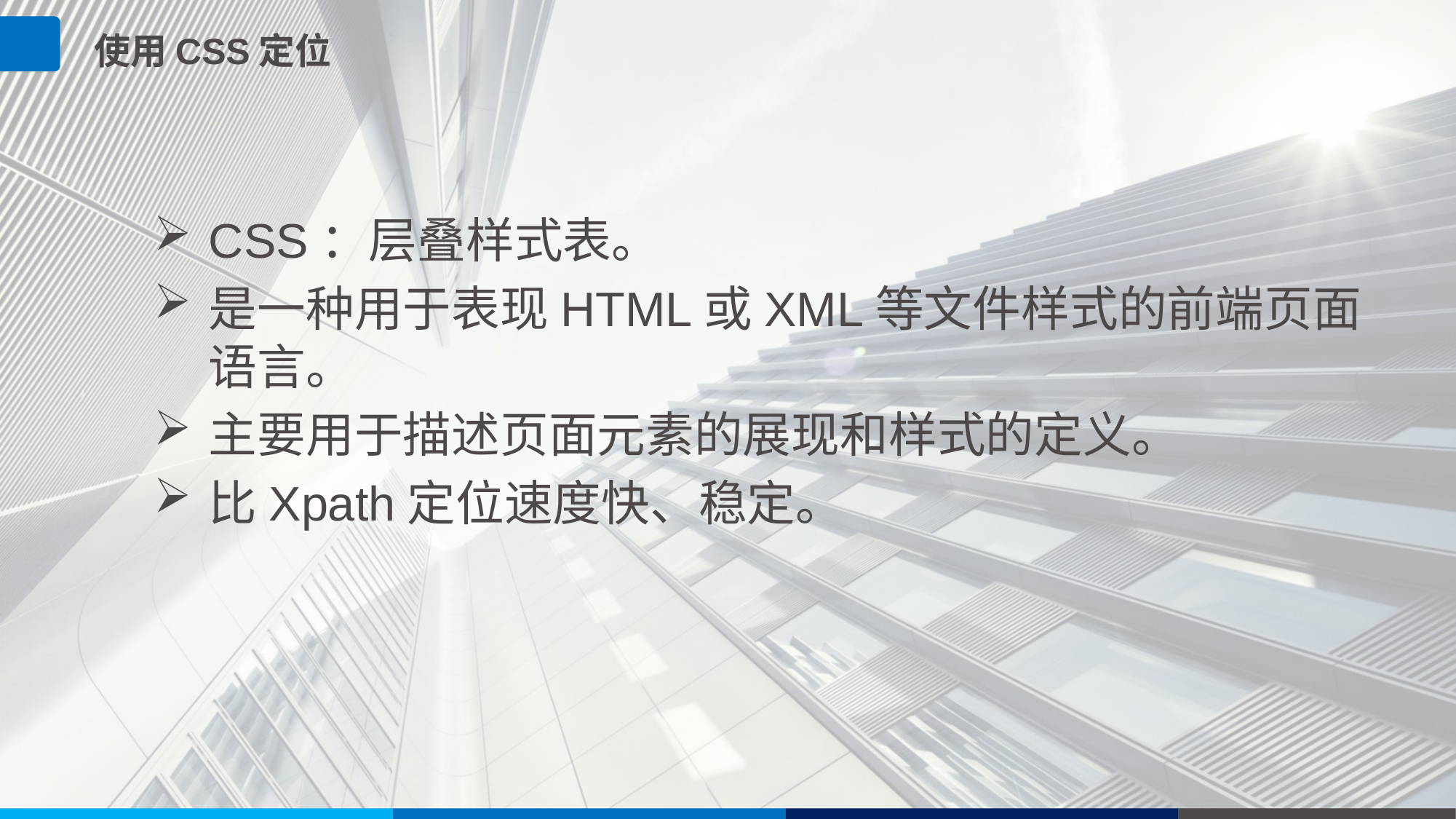

使用CSS定位
CSS：层叠样式表。
是一种用于表现HTML或XML等文件样式的前端页面语言。
主要用于描述页面元素的展现和样式的定义。
比Xpath定位速度快、稳定。